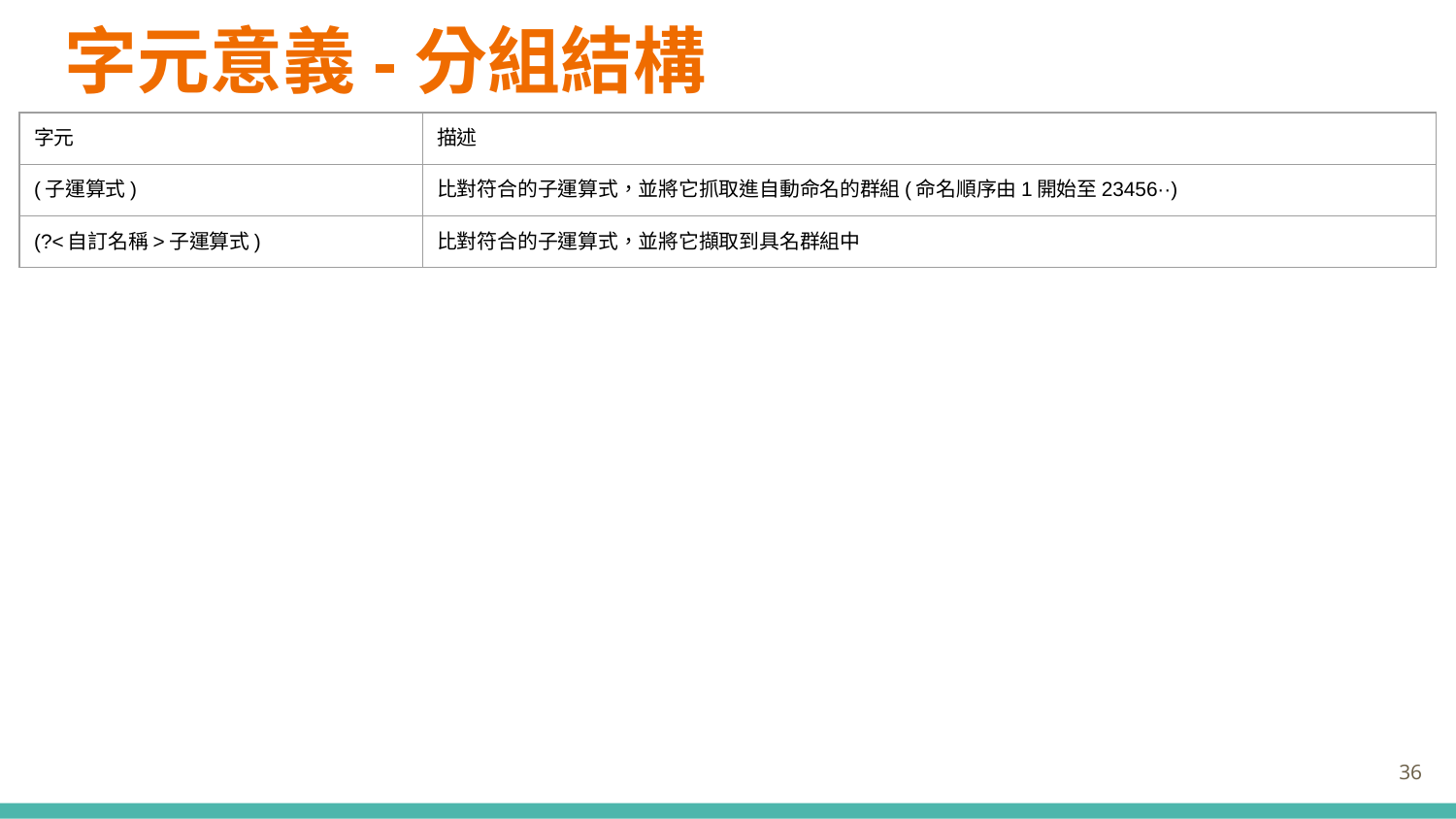

# 字元意義-分組結構

| 字元 | 描述 |
| --- | --- |
| (子運算式) | 比對符合的子運算式，並將它抓取進自動命名的群組(命名順序由1開始至23456··) |
| (?<自訂名稱>子運算式) | 比對符合的子運算式，並將它擷取到具名群組中 |
36